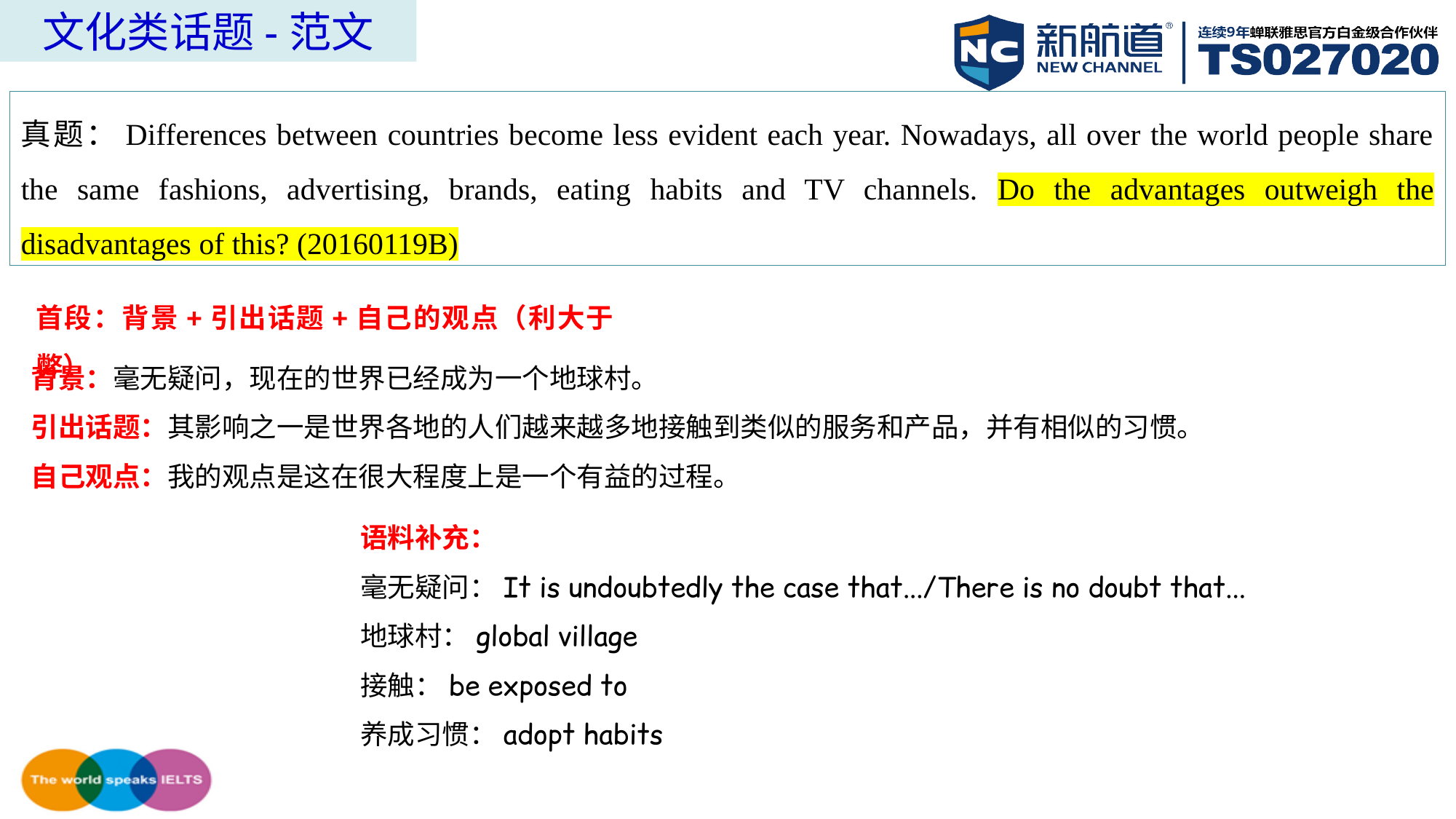

文化类话题-范文
真题：Differences between countries become less evident each year. Nowadays, all over the world people share the same fashions, advertising, brands, eating habits and TV channels. Do the advantages outweigh the disadvantages of this? (20160119B)
首段：背景+引出话题+自己的观点（利大于弊）
背景：毫无疑问，现在的世界已经成为一个地球村。
引出话题：其影响之一是世界各地的人们越来越多地接触到类似的服务和产品，并有相似的习惯。
自己观点：我的观点是这在很大程度上是一个有益的过程。
语料补充：
毫无疑问：It is undoubtedly the case that.../There is no doubt that...
地球村：global village
接触：be exposed to
养成习惯：adopt habits